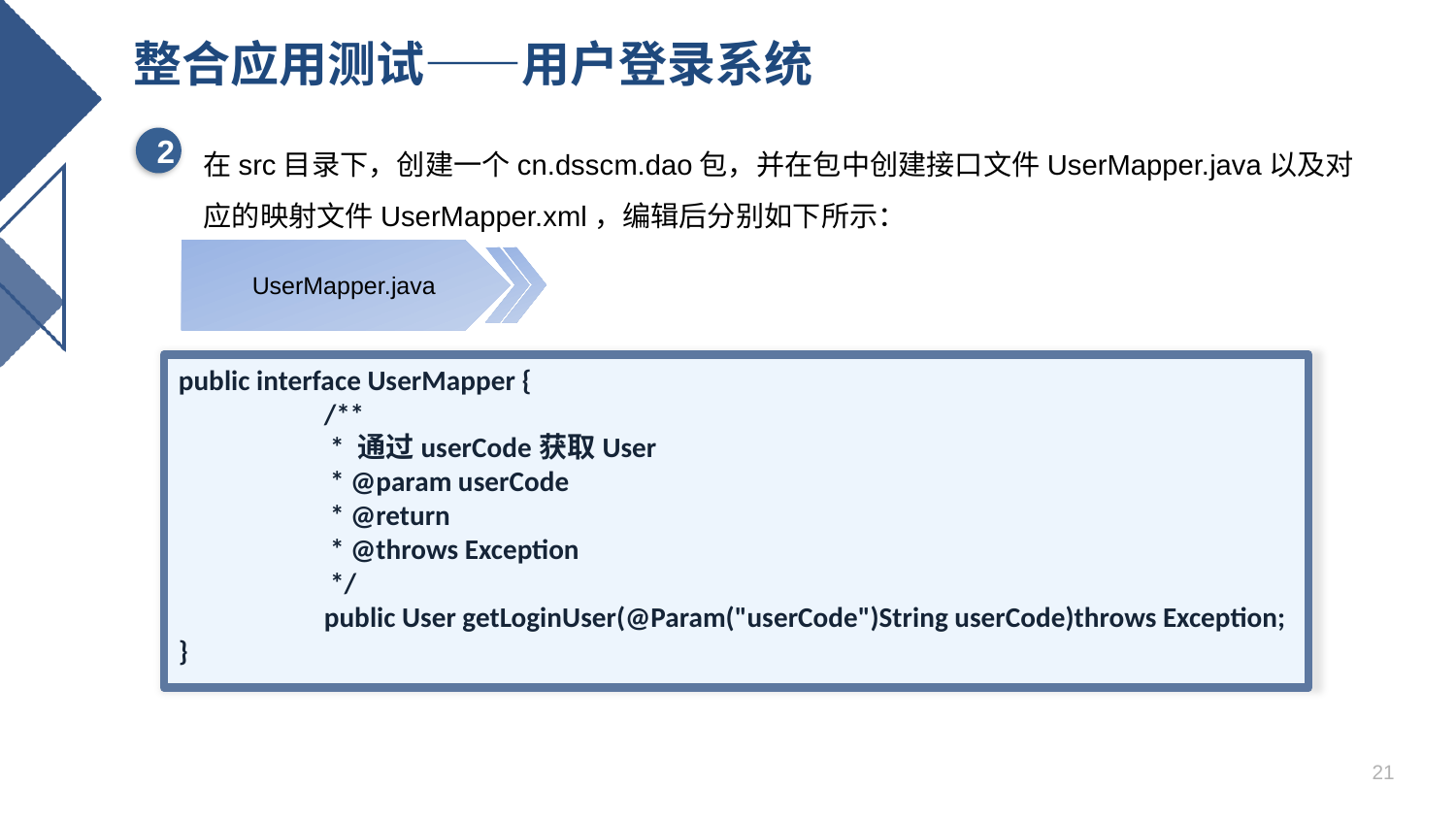

# 整合应用测试——用户登录系统
在src目录下，创建一个cn.dsscm.dao包，并在包中创建接口文件UserMapper.java以及对应的映射文件UserMapper.xml，编辑后分别如下所示：
2

UserMapper.java
public interface UserMapper {
	/**
	 * 通过userCode获取User
	 * @param userCode
	 * @return
	 * @throws Exception
	 */
	public User getLoginUser(@Param("userCode")String userCode)throws Exception;
}

21